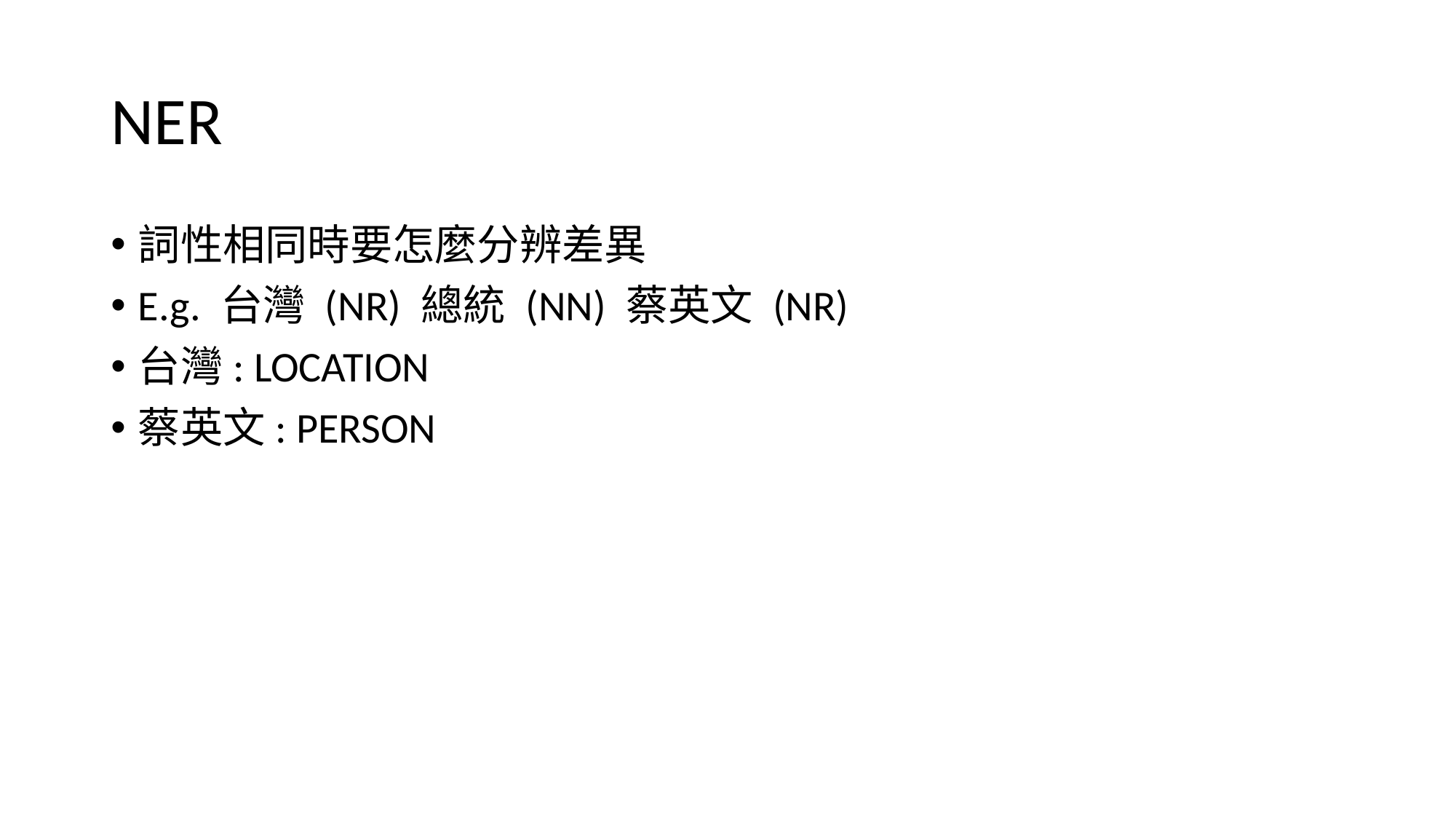

# NER
詞性相同時要怎麼分辨差異
E.g. 台灣 (NR) 總統 (NN) 蔡英文 (NR)
台灣: LOCATION
蔡英文: PERSON